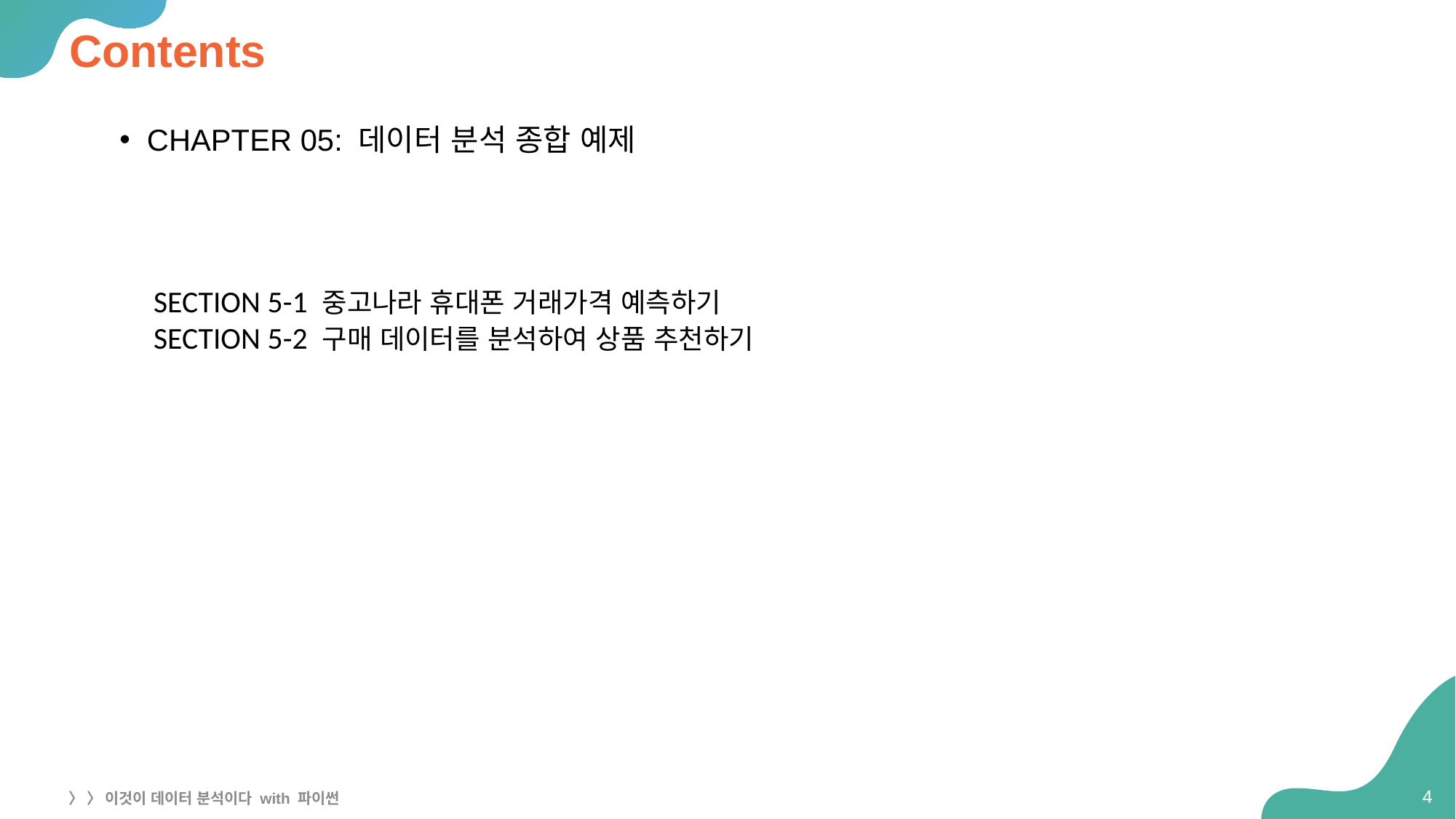

# Contents
CHAPTER 05: 데이터 분석 종합 예제

SECTION 5-1 중고나라 휴대폰 거래가격 예측하기
SECTION 5-2 구매 데이터를 분석하여 상품 추천하기
4
〉 〉 이것이 데이터 분석이다 with 파이썬